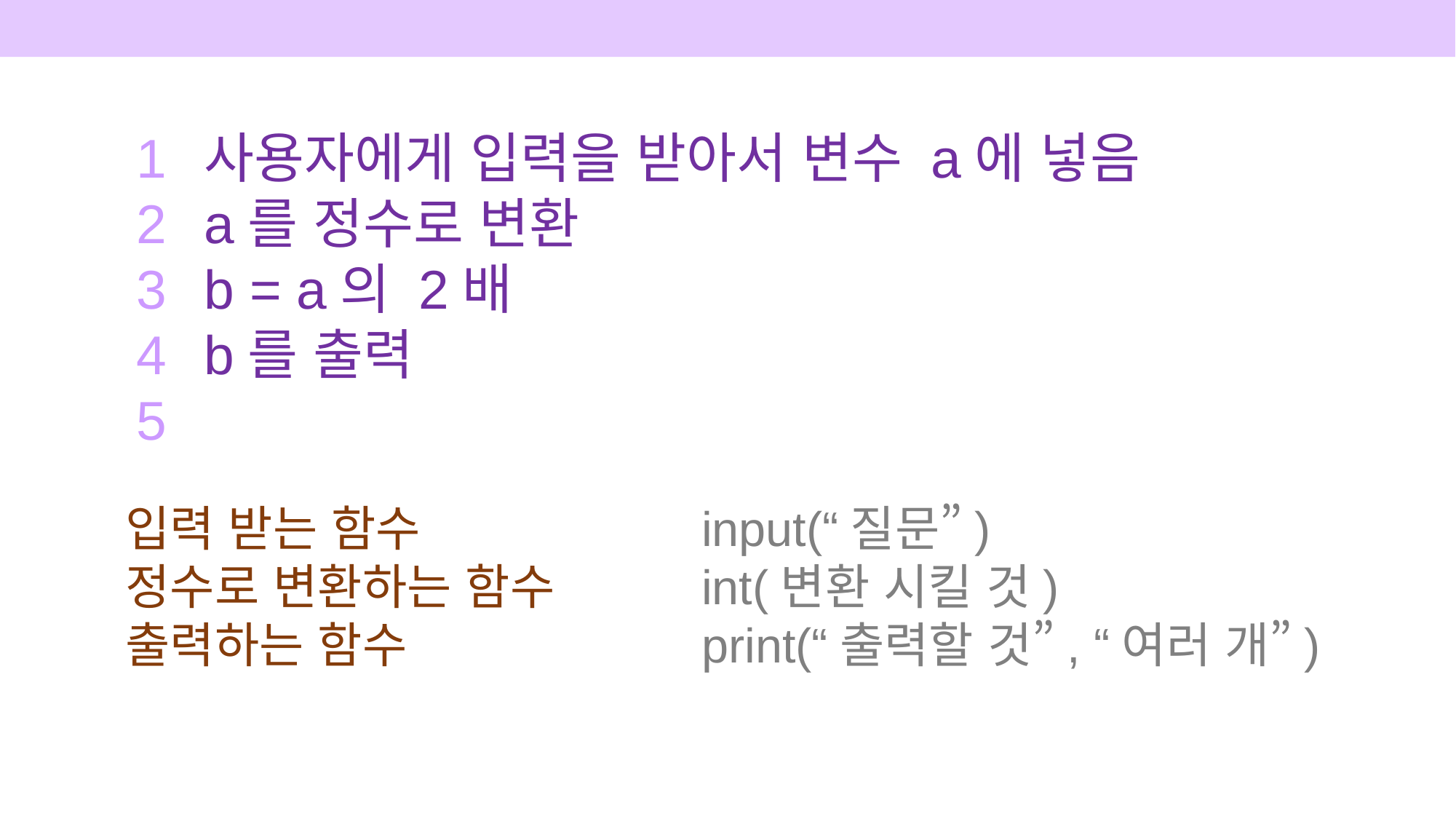

1
2
3
4
5
사용자에게 입력을 받아서 변수 a에 넣음
a를 정수로 변환
b = a의 2배
b를 출력
입력 받는 함수
정수로 변환하는 함수
출력하는 함수
input(“질문”)
int(변환 시킬 것)
print(“출력할 것”, “여러 개”)